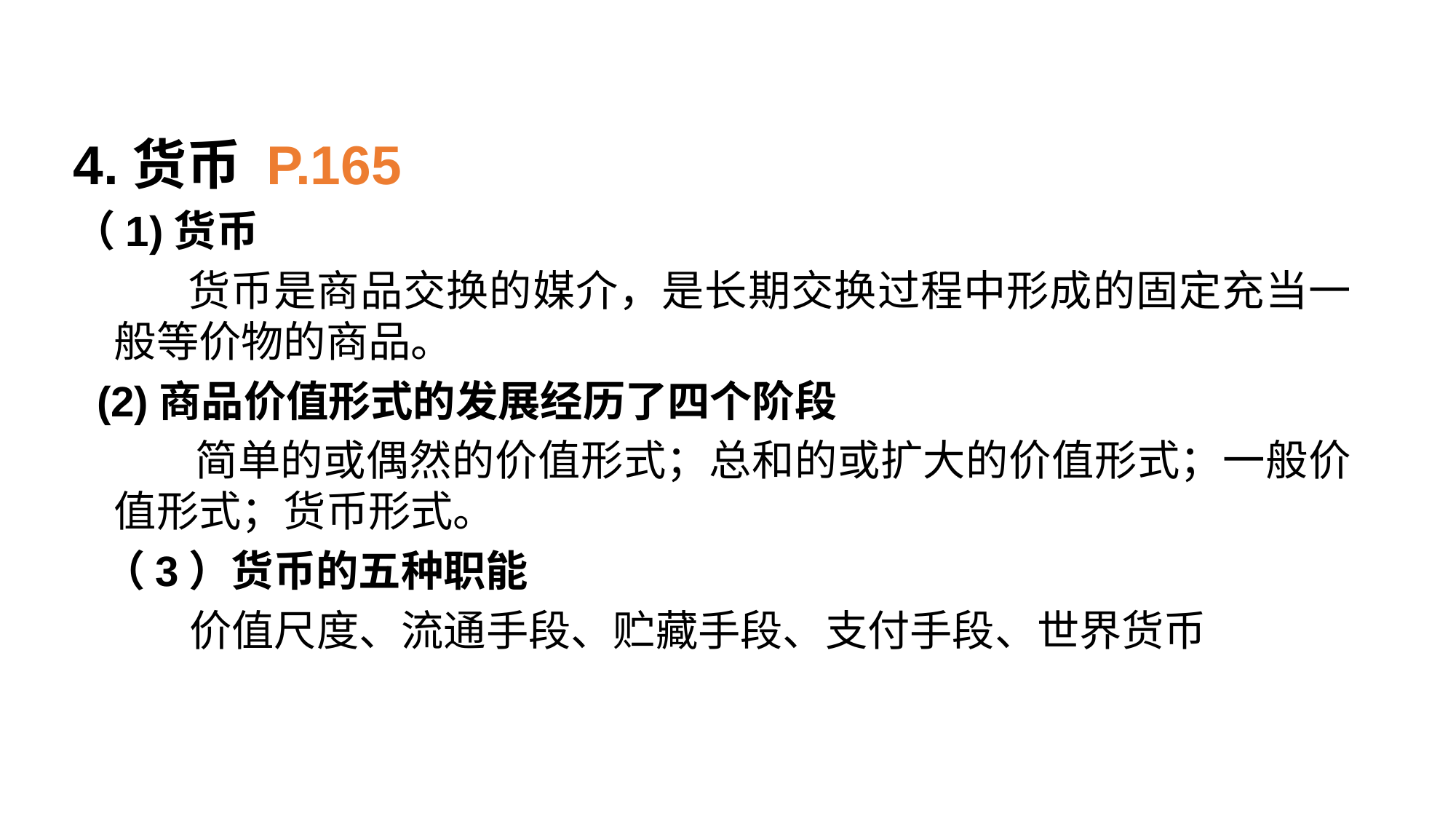

4.货币 P.165
（1)货币
          货币是商品交换的媒介，是长期交换过程中形成的固定充当一般等价物的商品。
  (2)商品价值形式的发展经历了四个阶段
           简单的或偶然的价值形式；总和的或扩大的价值形式；一般价值形式；货币形式。
  （3）货币的五种职能
           价值尺度、流通手段、贮藏手段、支付手段、世界货币